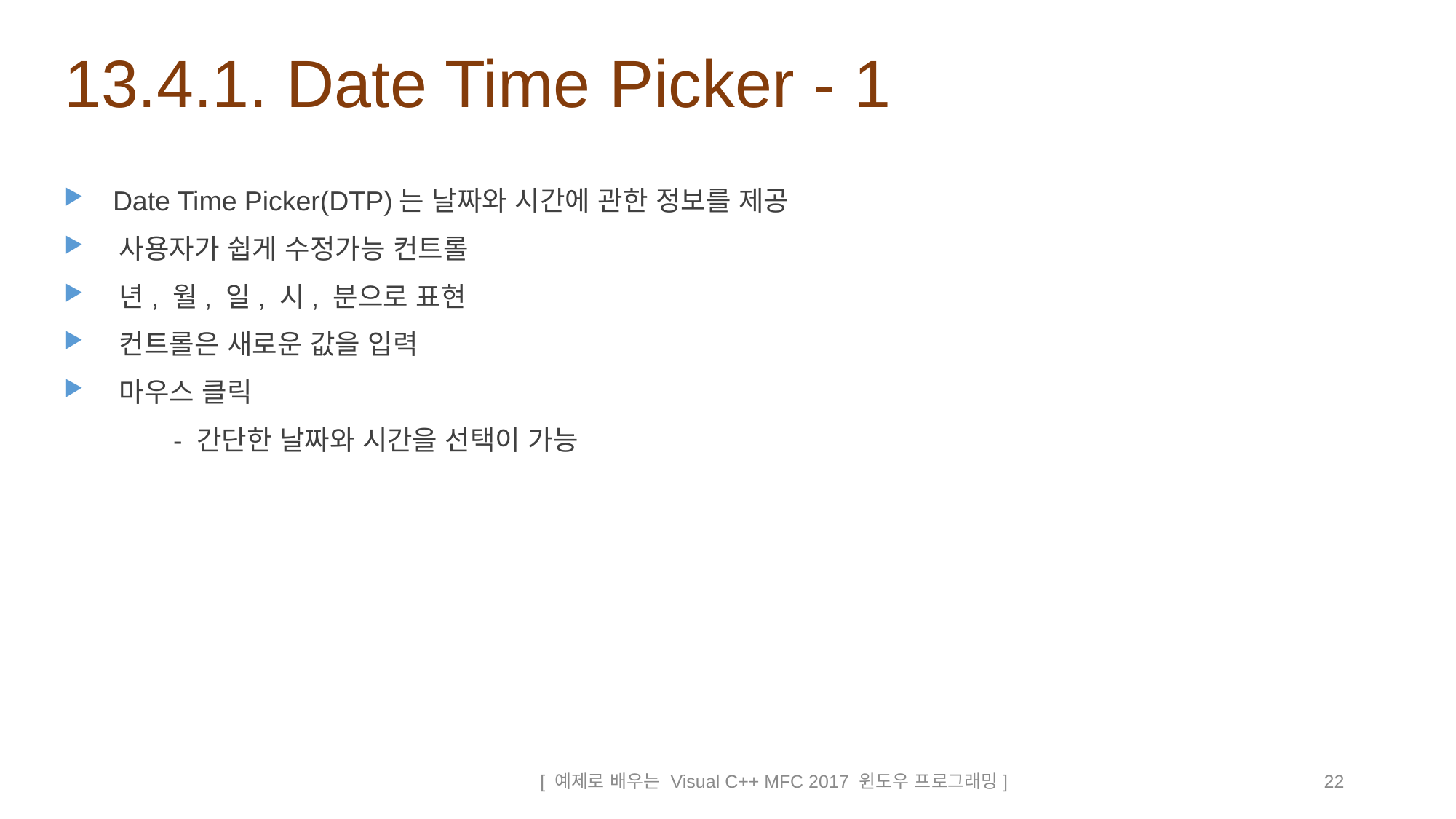

# 13.4.1. Date Time Picker - 1

 Date Time Picker(DTP)는 날짜와 시간에 관한 정보를 제공
 사용자가 쉽게 수정가능 컨트롤
 년, 월, 일, 시, 분으로 표현
 컨트롤은 새로운 값을 입력
 마우스 클릭
	- 간단한 날짜와 시간을 선택이 가능

[ 예제로 배우는 Visual C++ MFC 2017 윈도우 프로그래밍]
22